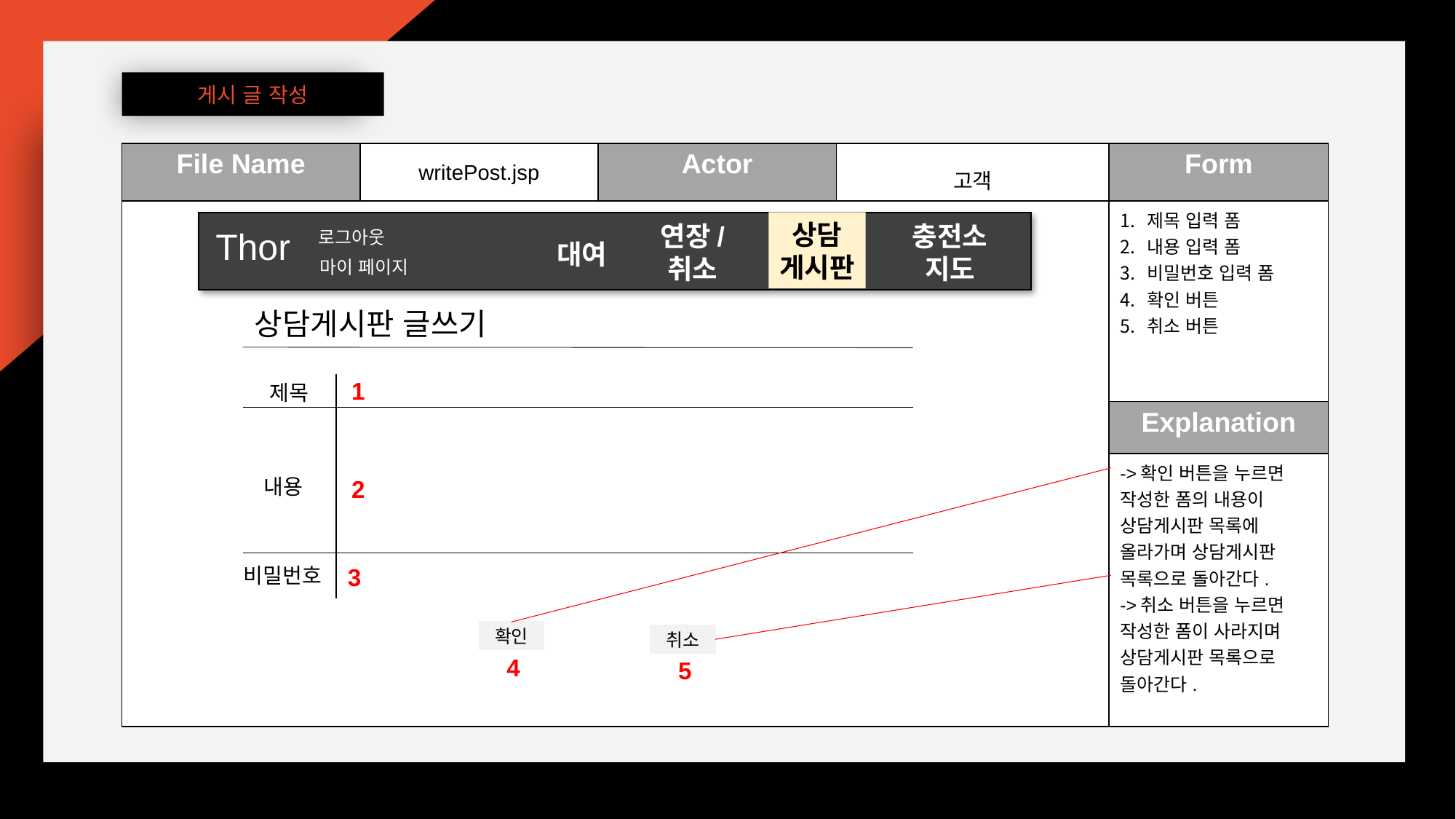

게시 글 작성
| File Name | writePost.jsp | Actor | 고객 | Form |
| --- | --- | --- | --- | --- |
|  |  |  |  | 제목 입력 폼 내용 입력 폼 비밀번호 입력 폼 확인 버튼 취소 버튼 |
|  |  |  |  | Explanation |
|  |  |  |  | ->확인 버튼을 누르면 작성한 폼의 내용이 상담게시판 목록에 올라가며 상담게시판 목록으로 돌아간다. ->취소 버튼을 누르면 작성한 폼이 사라지며 상담게시판 목록으로 돌아간다. |
상담
게시판

연장/
취소
충전소
지도
Thor
로그아웃
대여
마이 페이지

상담게시판 글쓰기
1
제목
내용
2
비밀번호
3
확인
취소
4
5